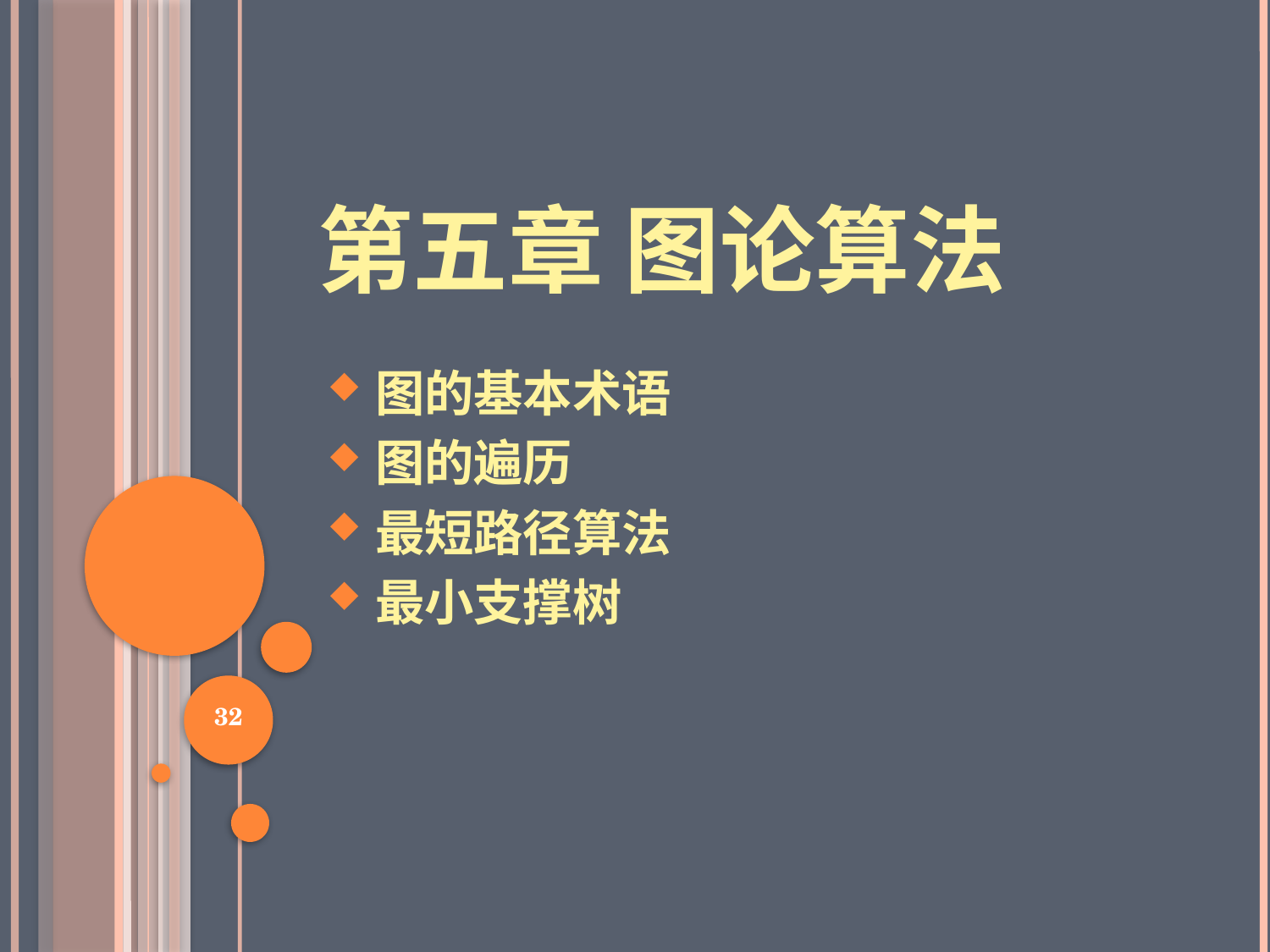

# 第五章 图论算法
图的基本术语
图的遍历
最短路径算法
最小支撑树
32